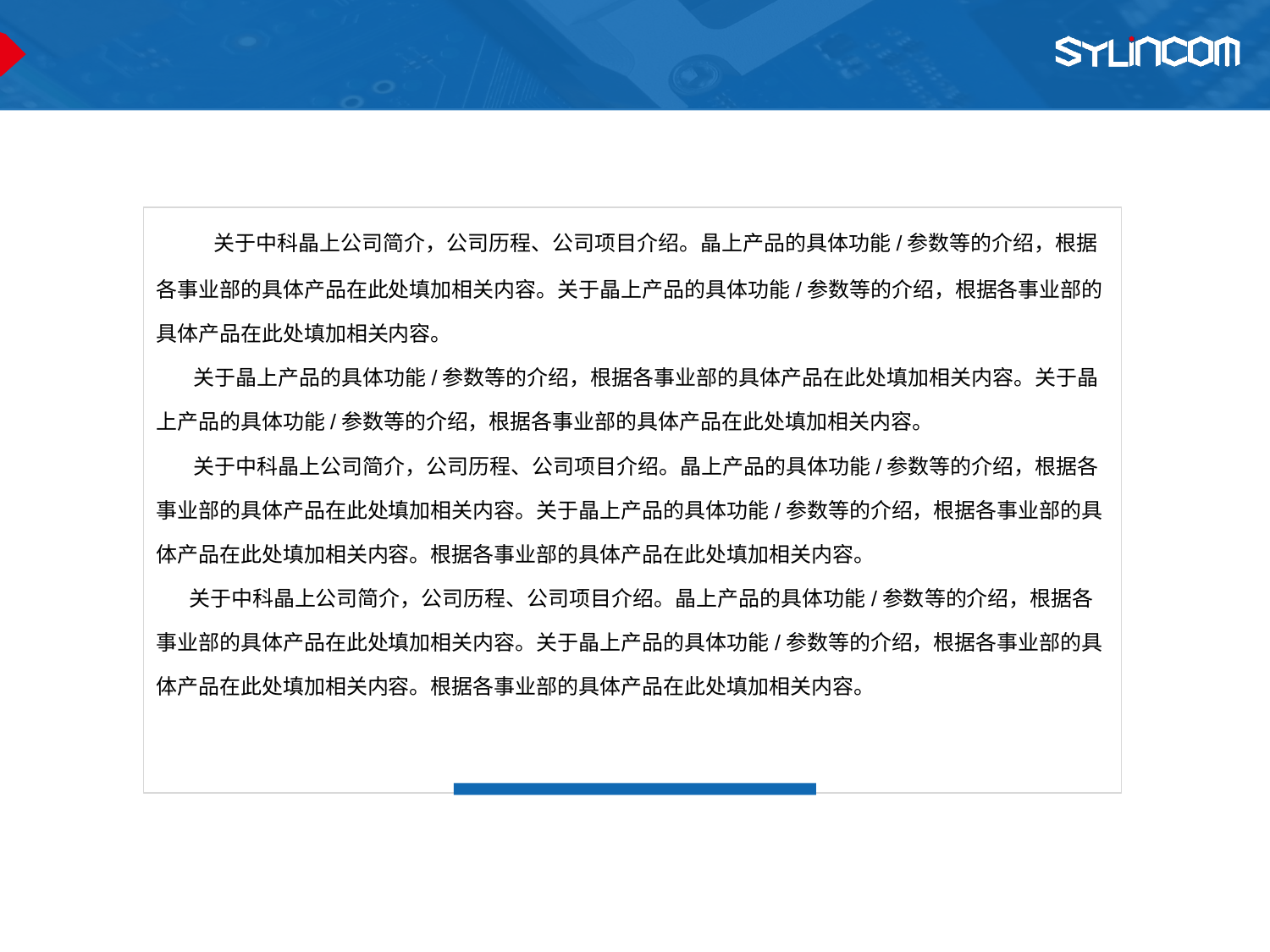

#
       关于中科晶上公司简介，公司历程、公司项目介绍。晶上产品的具体功能/参数等的介绍，根据各事业部的具体产品在此处填加相关内容。关于晶上产品的具体功能/参数等的介绍，根据各事业部的具体产品在此处填加相关内容。
       关于晶上产品的具体功能/参数等的介绍，根据各事业部的具体产品在此处填加相关内容。关于晶上产品的具体功能/参数等的介绍，根据各事业部的具体产品在此处填加相关内容。
       关于中科晶上公司简介，公司历程、公司项目介绍。晶上产品的具体功能/参数等的介绍，根据各事业部的具体产品在此处填加相关内容。关于晶上产品的具体功能/参数等的介绍，根据各事业部的具体产品在此处填加相关内容。根据各事业部的具体产品在此处填加相关内容。
      关于中科晶上公司简介，公司历程、公司项目介绍。晶上产品的具体功能/参数等的介绍，根据各事业部的具体产品在此处填加相关内容。关于晶上产品的具体功能/参数等的介绍，根据各事业部的具体产品在此处填加相关内容。根据各事业部的具体产品在此处填加相关内容。